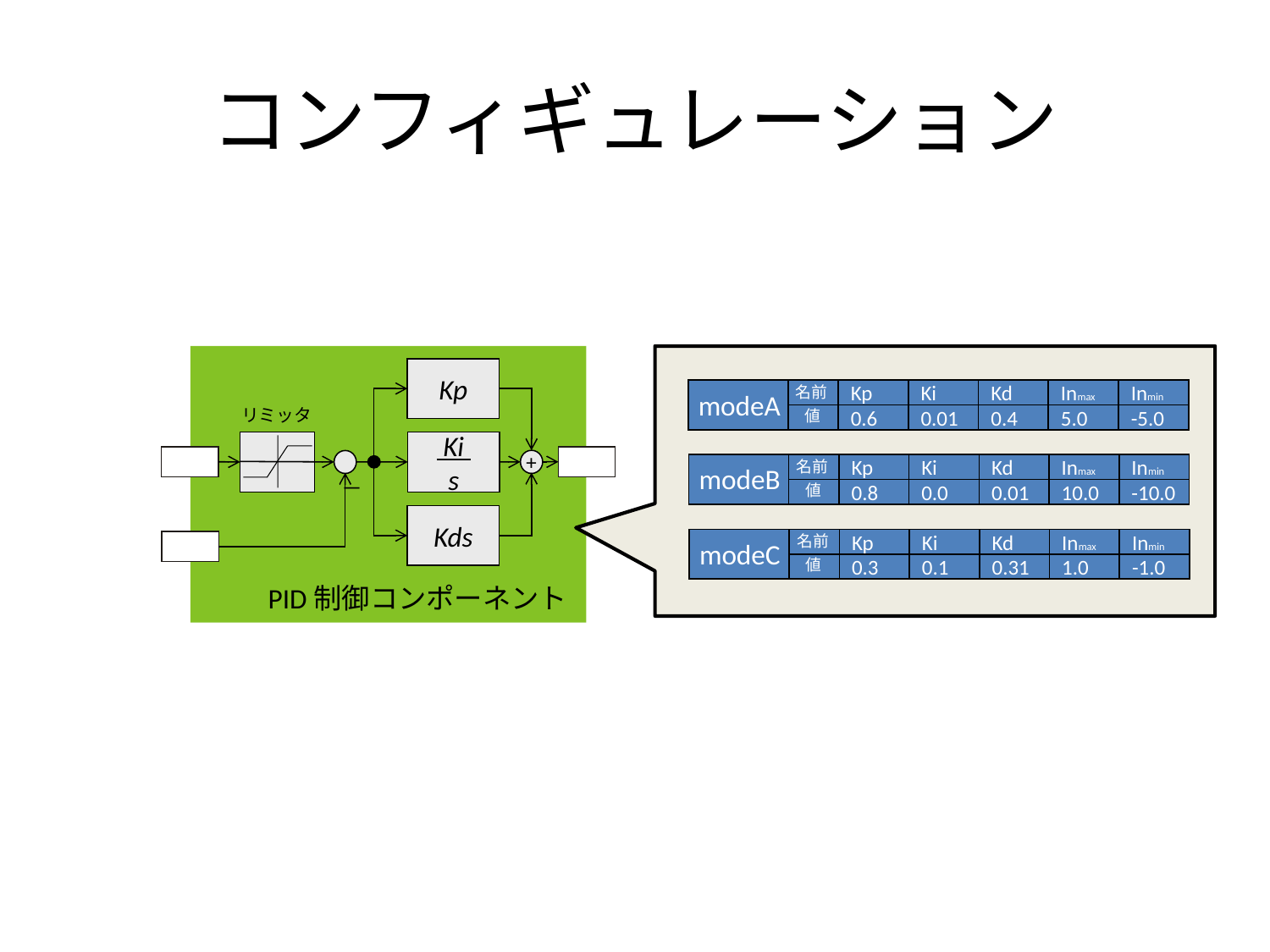

コンフィギュレーション

Kp
リミッタ

 Ki
s

+

－
Kds

PID制御コンポーネント

名前

Kp
Ki
Kd
Inmax
Inmin
modeA
値

0.6
0.01
0.4
5.0
-5.0
名前

Kp
Ki
Kd
Inmax
Inmin
modeB
値

0.8
0.0
0.01
10.0
-10.0
名前

Kp
Ki
Kd
Inmax
Inmin
modeC
値

0.3
0.1
0.31
1.0
-1.0